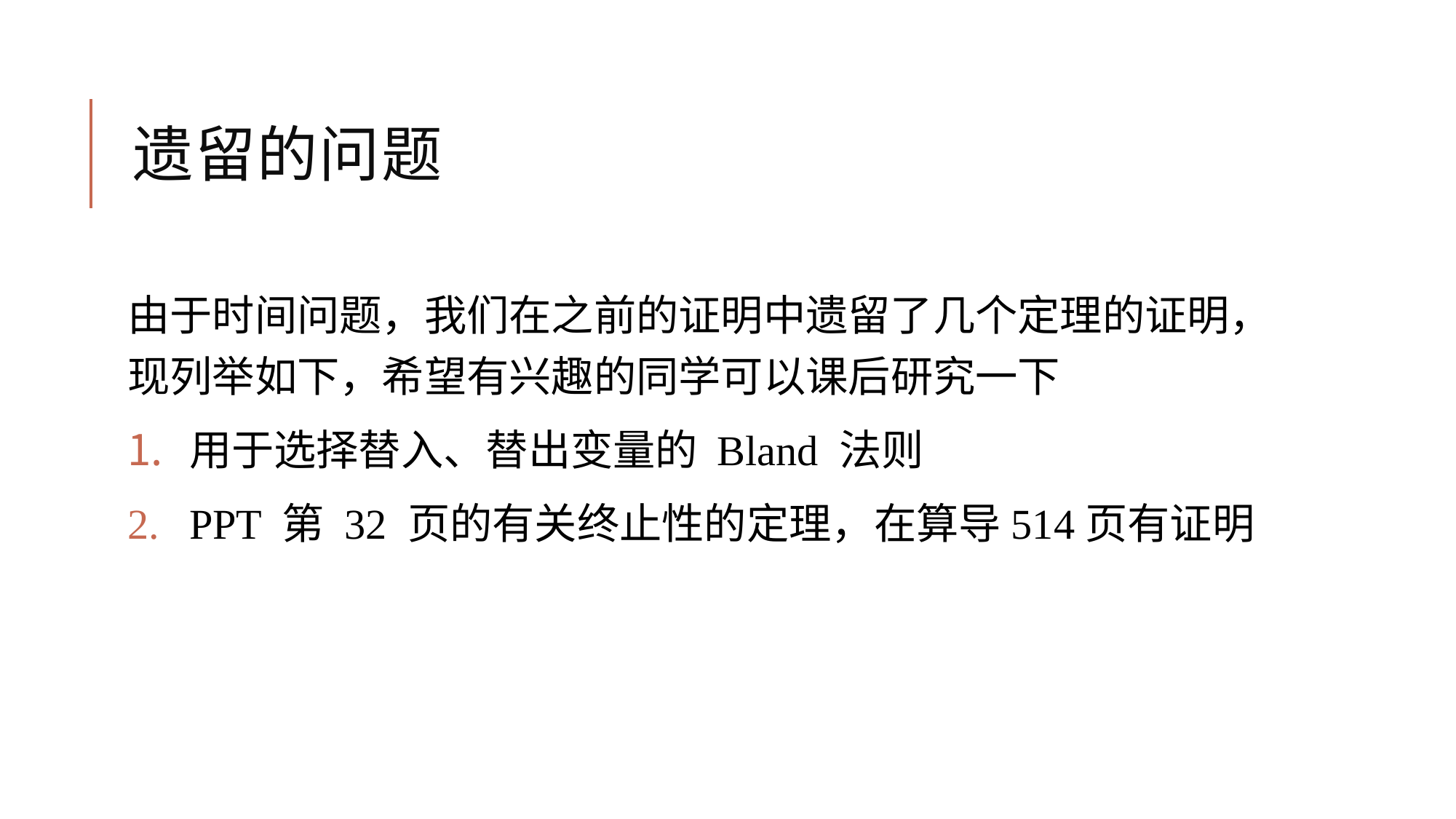

# 遗留的问题
由于时间问题，我们在之前的证明中遗留了几个定理的证明，现列举如下，希望有兴趣的同学可以课后研究一下
用于选择替入、替出变量的 Bland 法则
PPT 第 32 页的有关终止性的定理，在算导514页有证明